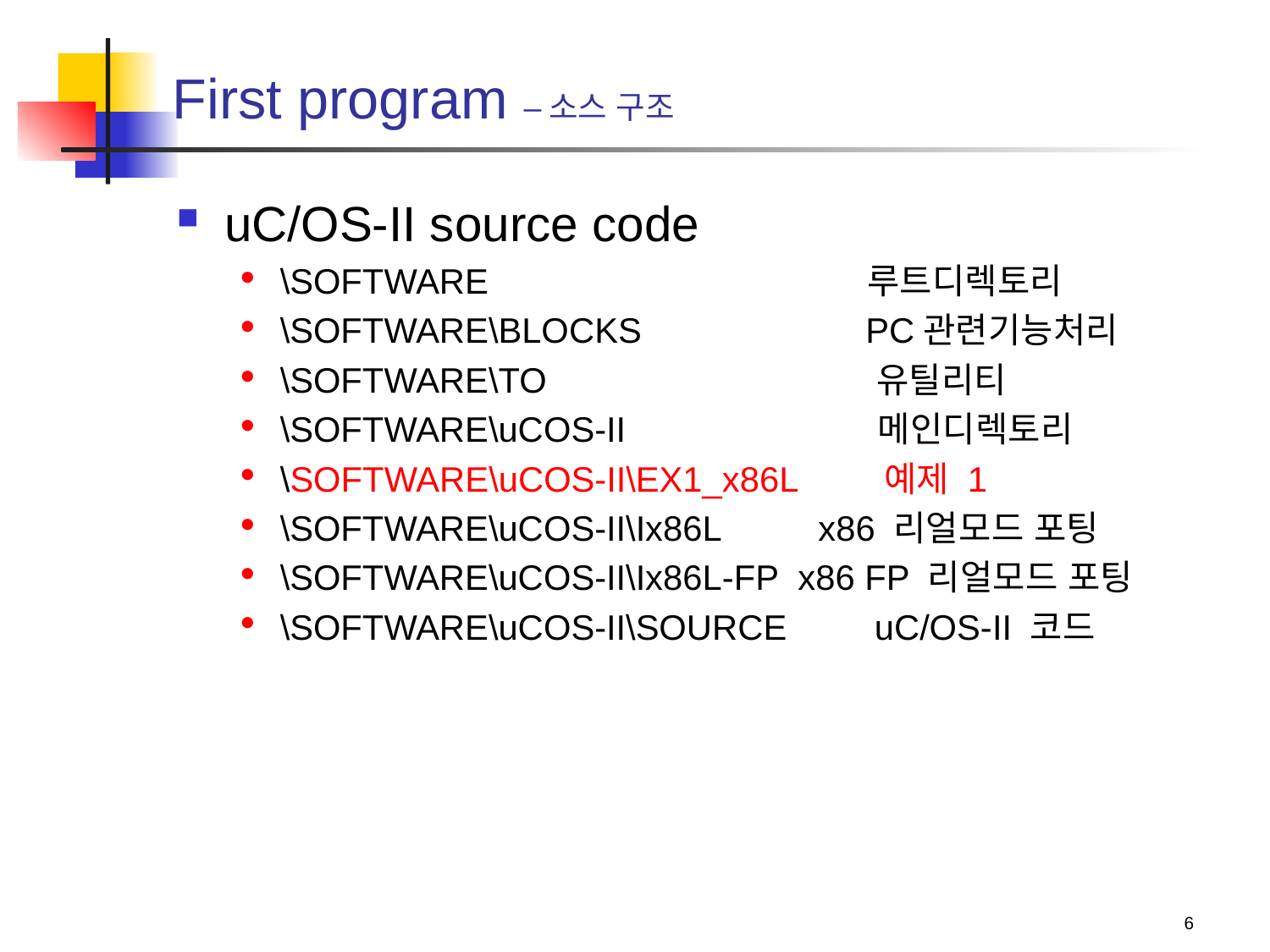

# First program –소스 구조
uC/OS-II source code
\SOFTWARE                                      루트디렉토리
\SOFTWARE\BLOCKS                       PC관련기능처리
\SOFTWARE\TO                                 유틸리티
\SOFTWARE\uCOS-II                         메인디렉토리
\SOFTWARE\uCOS-II\EX1_x86L        예제 1
\SOFTWARE\uCOS-II\Ix86L          x86 리얼모드 포팅
\SOFTWARE\uCOS-II\Ix86L-FP  x86 FP 리얼모드 포팅
\SOFTWARE\uCOS-II\SOURCE         uC/OS-II 코드

6